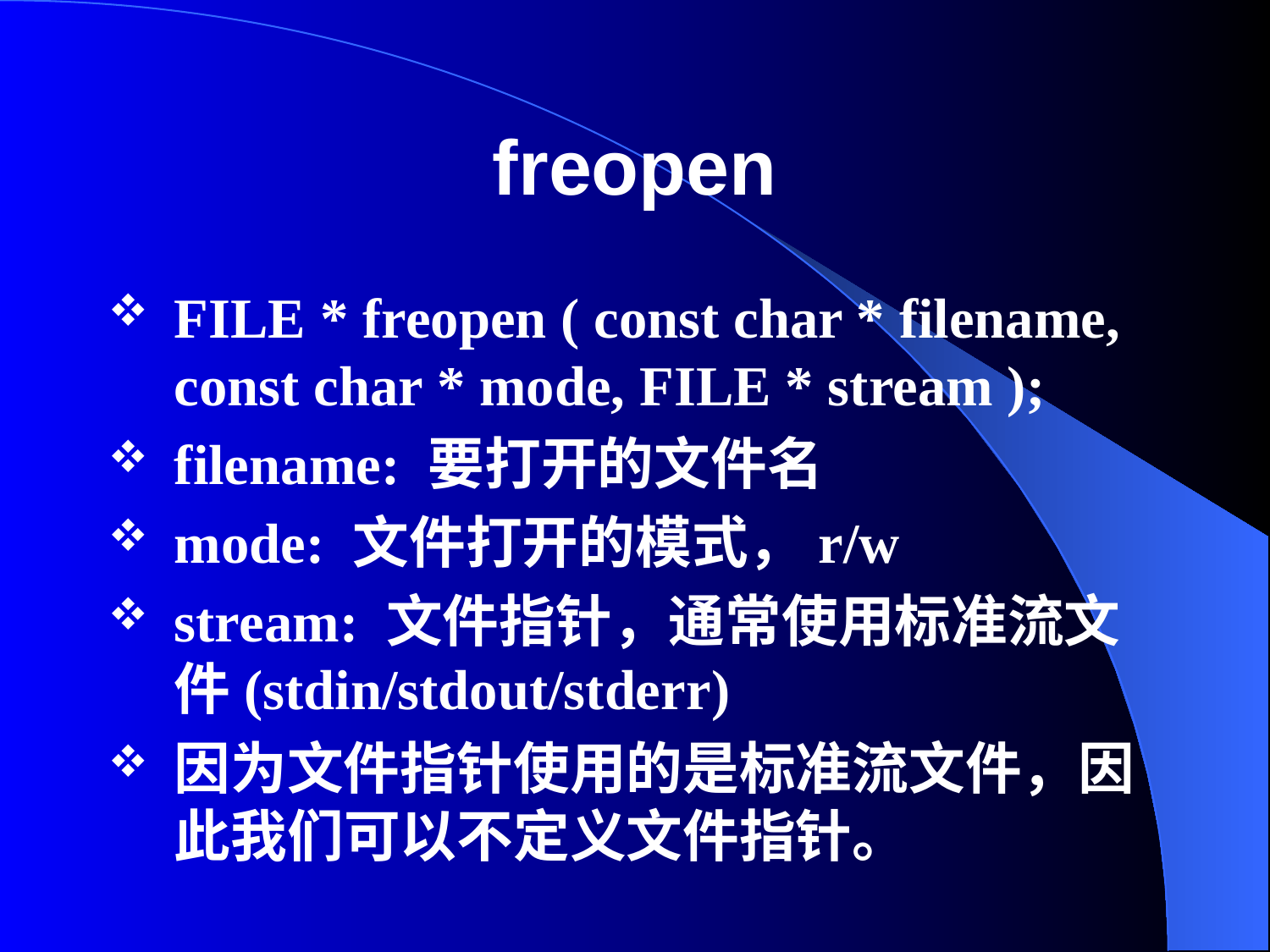

# freopen
FILE * freopen ( const char * filename, const char * mode, FILE * stream );
filename: 要打开的文件名
mode: 文件打开的模式，r/w
stream: 文件指针，通常使用标准流文件(stdin/stdout/stderr)
因为文件指针使用的是标准流文件，因此我们可以不定义文件指针。